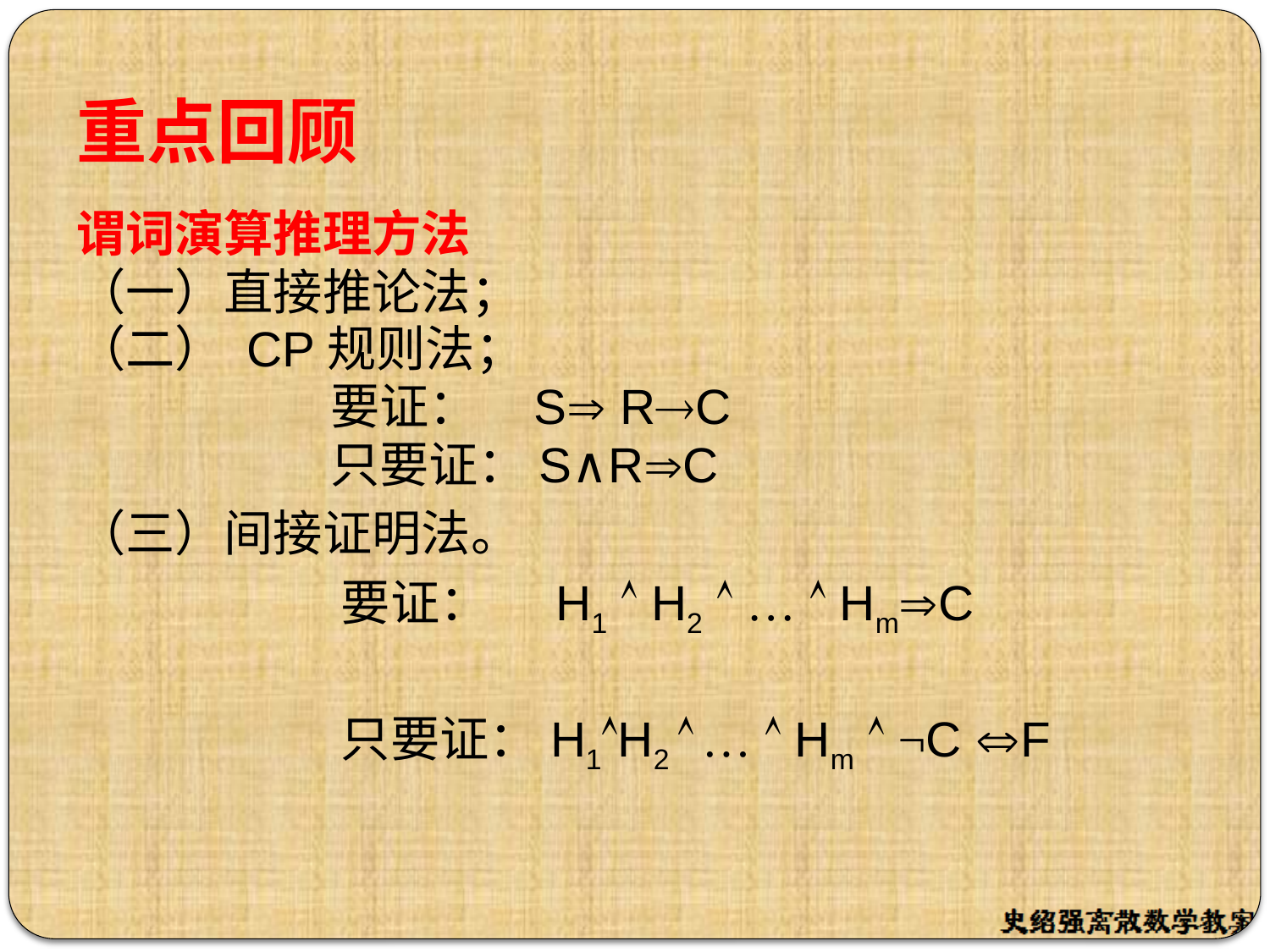

# 重点回顾
谓词演算推理方法
（一）直接推论法；
（二） CP规则法；
                      要证：    S⇒ R→C
                      只要证：S∧R⇒C
（三）间接证明法。
                       要证：     H1 ∧ H2 ∧ … ∧ Hm⇒C
                       只要证：H1∧H2 ∧ … ∧ Hm ∧ ¬C ⇔F